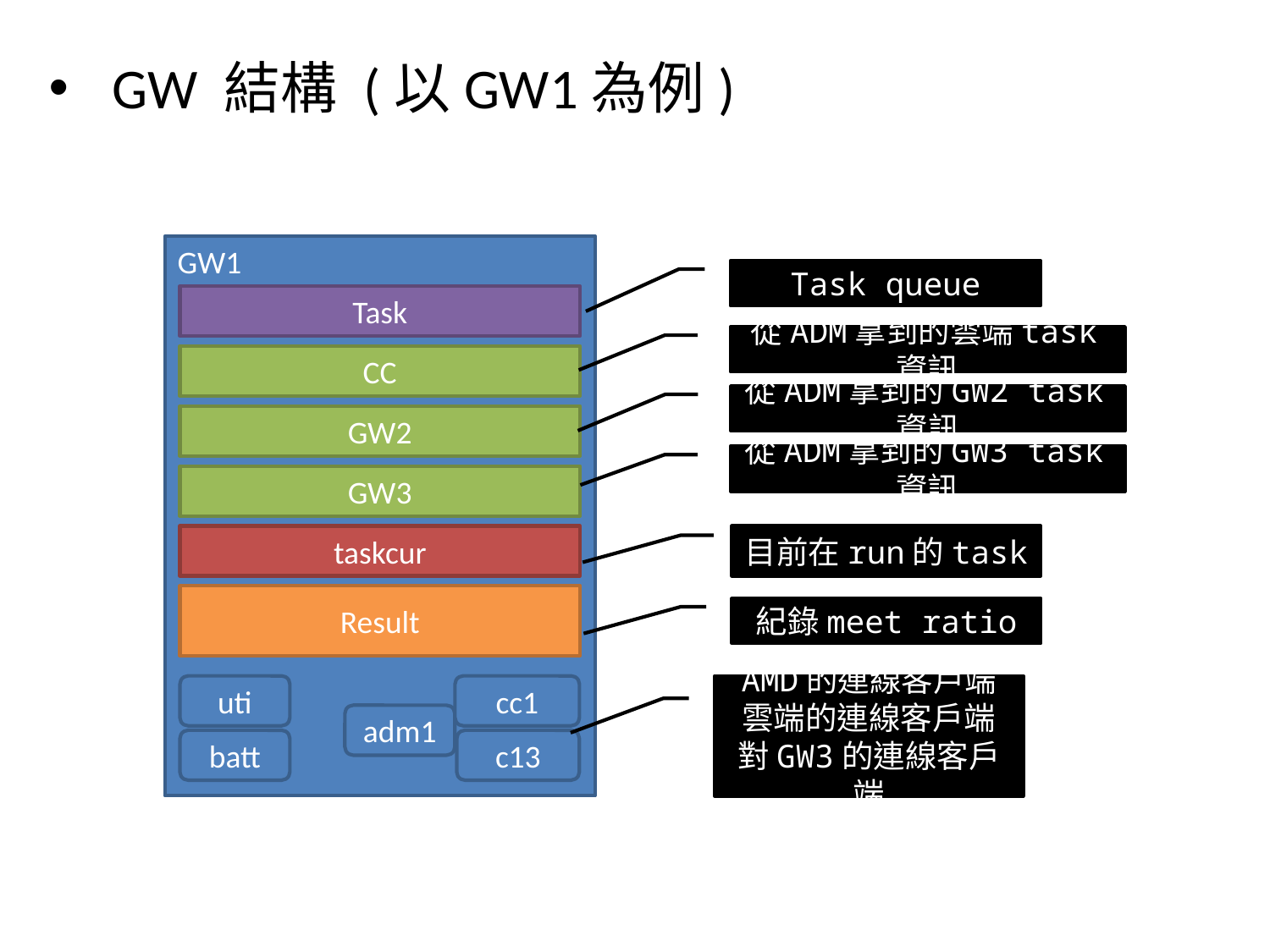

GW 結構 (以GW1為例)
GW1
Task queue
Task
從ADM拿到的雲端task資訊
CC
從ADM拿到的GW2 task資訊
GW2
從ADM拿到的GW3 task資訊
GW3
taskcur
目前在run的task
Result
紀錄meet ratio
uti
cc1
AMD的連線客戶端
雲端的連線客戶端
對GW3的連線客戶端
adm1
batt
c13